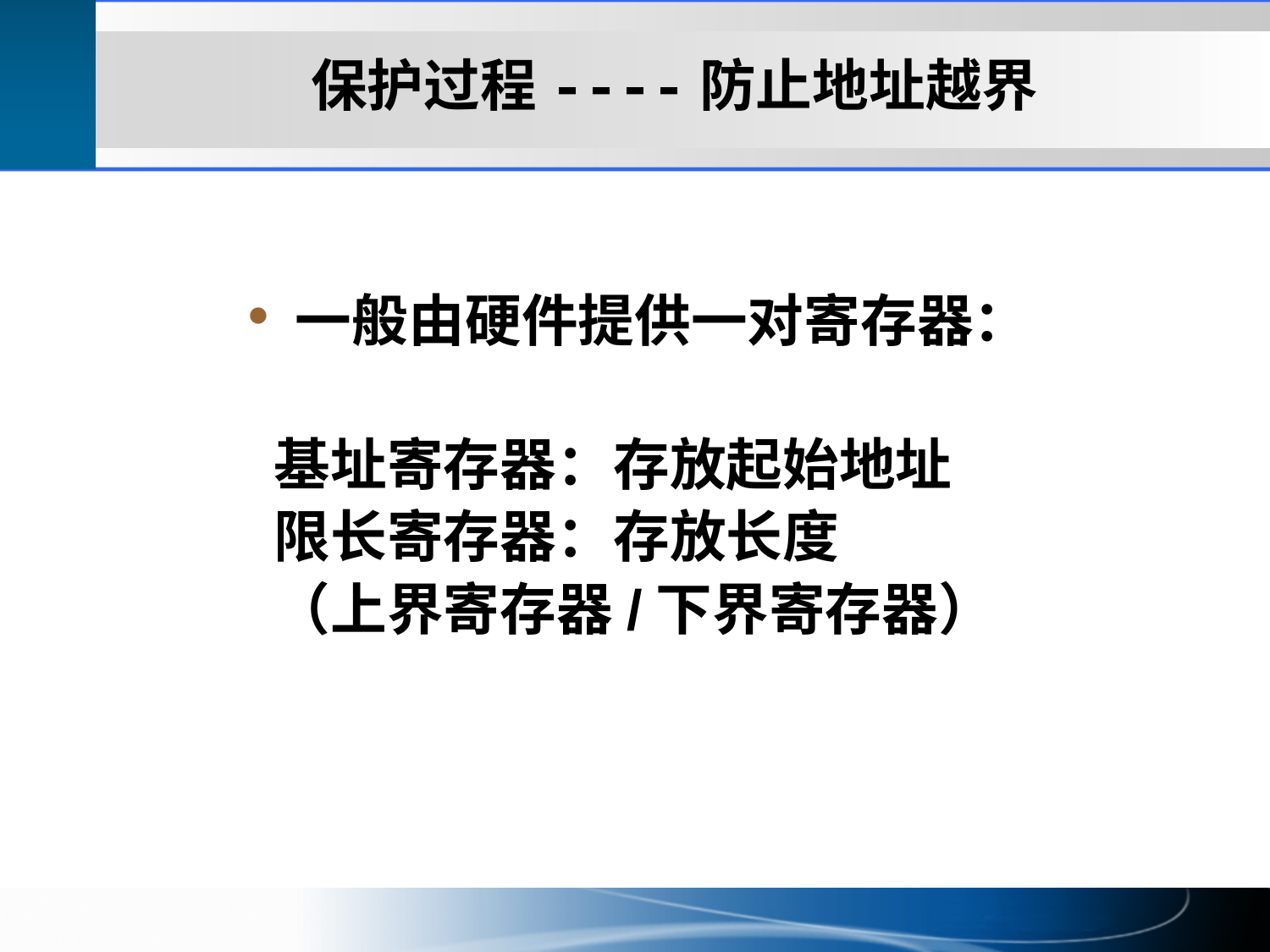

保护过程----防止地址越界
一般由硬件提供一对寄存器：

 基址寄存器：存放起始地址
 限长寄存器：存放长度
 （上界寄存器/下界寄存器）